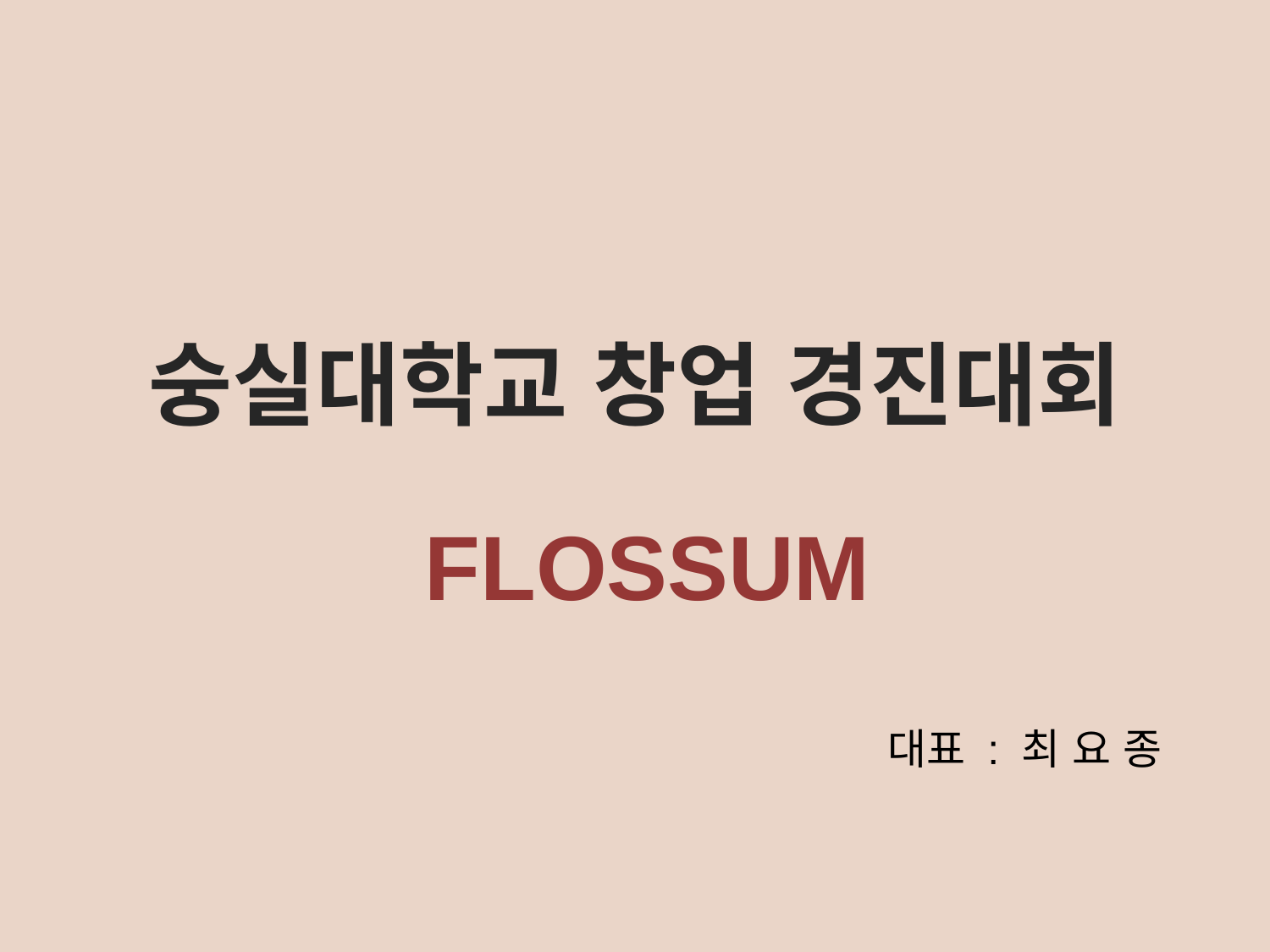

숭실대학교 창업 경진대회
 FLOSSUM
대표 : 최 요 종